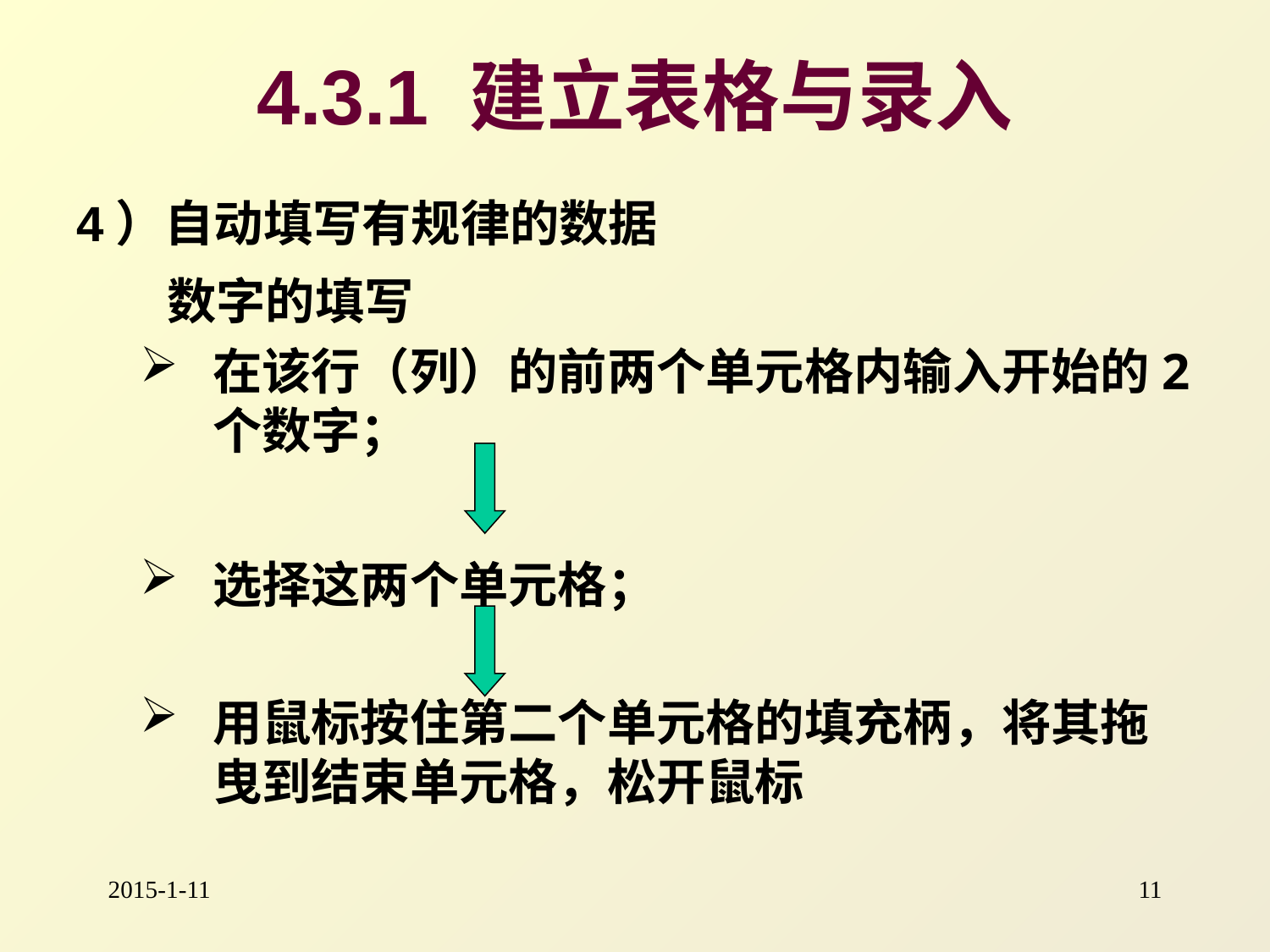

# 4.3.1 建立表格与录入
4）自动填写有规律的数据
      数字的填写
在该行（列）的前两个单元格内输入开始的2个数字；

选择这两个单元格；

用鼠标按住第二个单元格的填充柄，将其拖曳到结束单元格，松开鼠标

2015-1-11
11